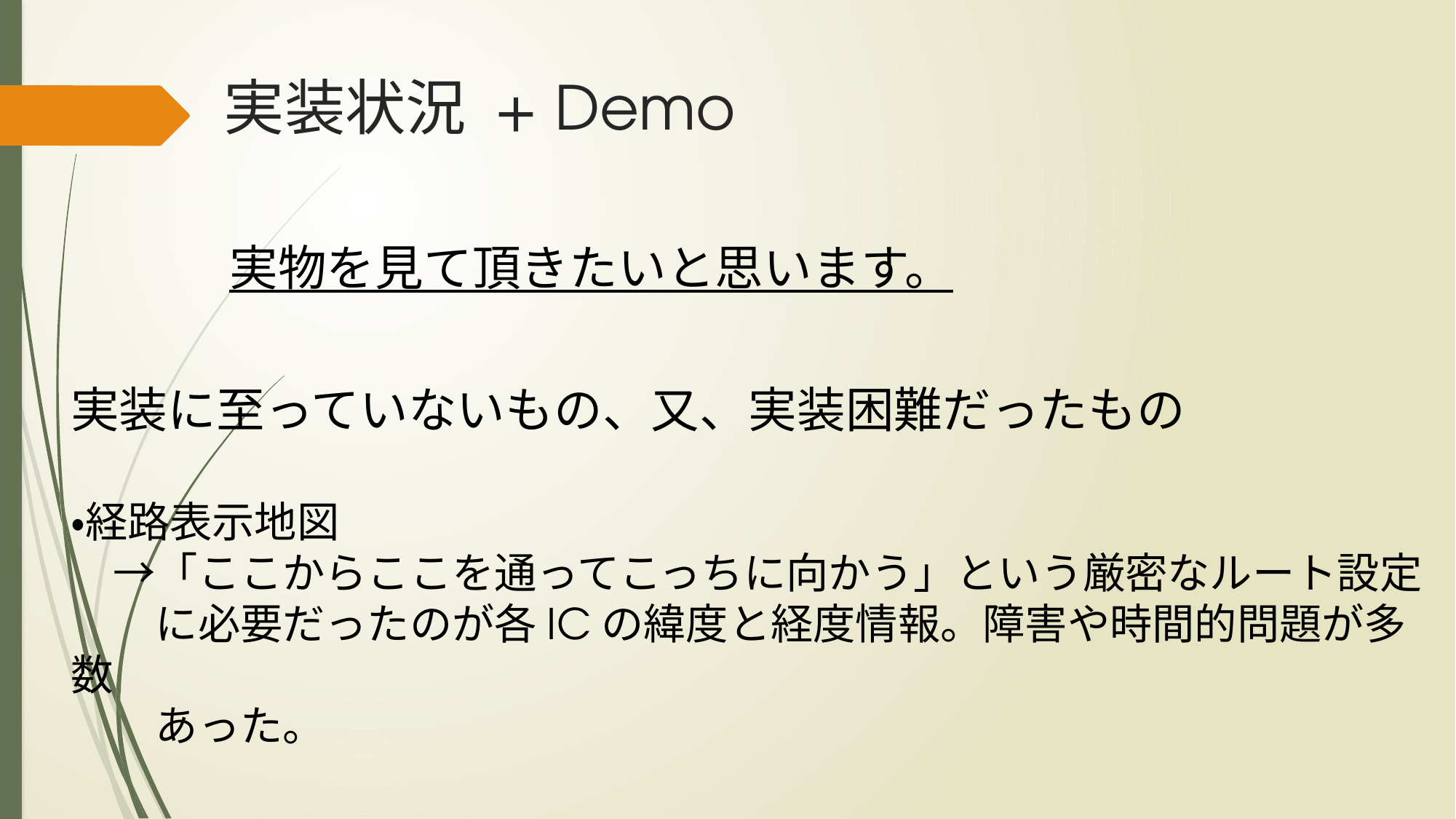

# 実装状況 + Demo
実物を見て頂きたいと思います。
実装に至っていないもの、又、実装困難だったもの

・経路表示地図
　→「ここからここを通ってこっちに向かう」という厳密なルート設定
　　に必要だったのが各ICの緯度と経度情報。障害や時間的問題が多数
　　あった。